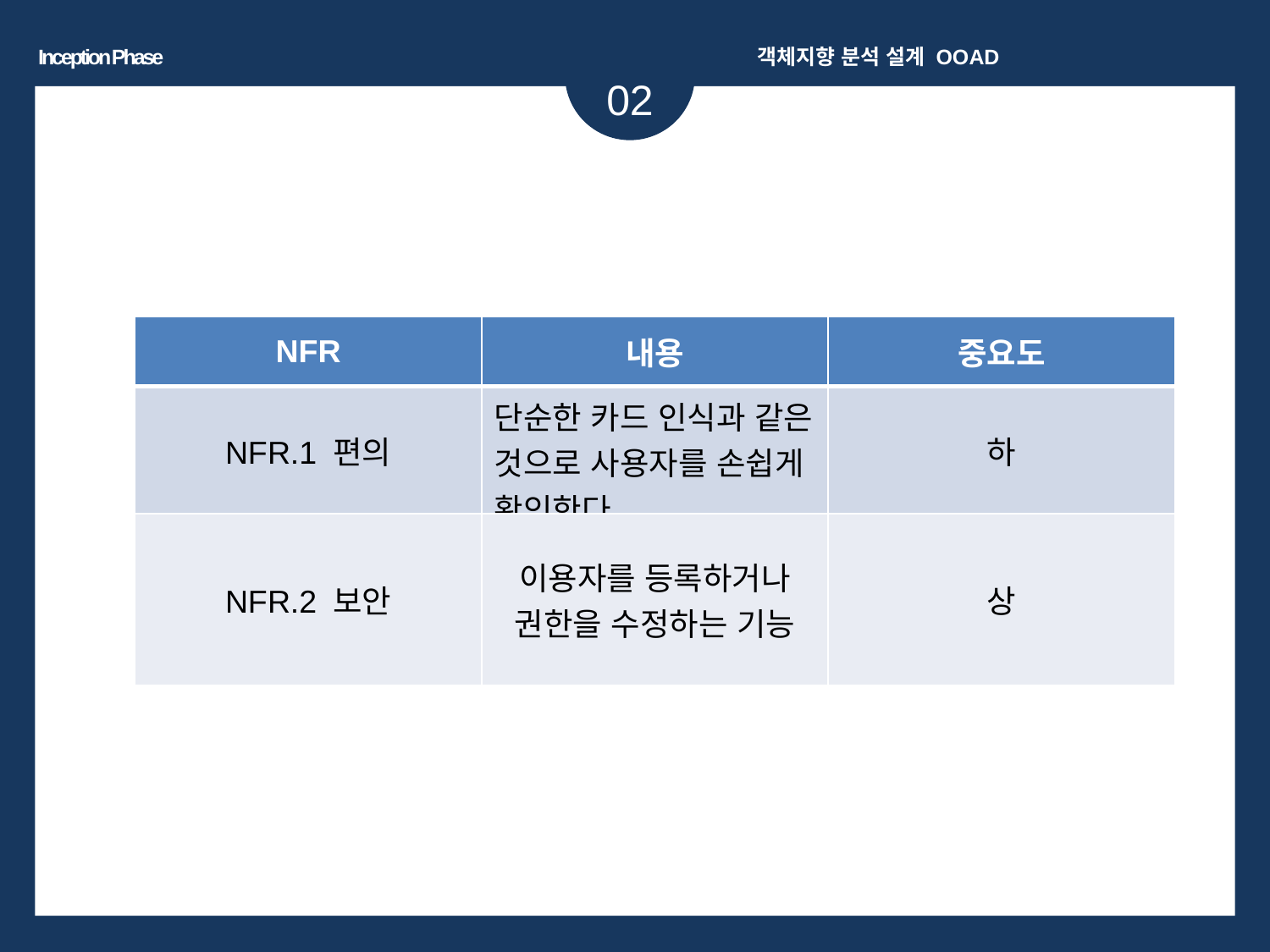

Inception Phase
객체지향 분석 설계 OOAD
01
02

| NFR | 내용 | 중요도 |
| --- | --- | --- |
| NFR.1 편의 | 단순한 카드 인식과 같은 것으로 사용자를 손쉽게 확인한다. | 하 |
| NFR.2 보안 | 이용자를 등록하거나 권한을 수정하는 기능 | 상 |